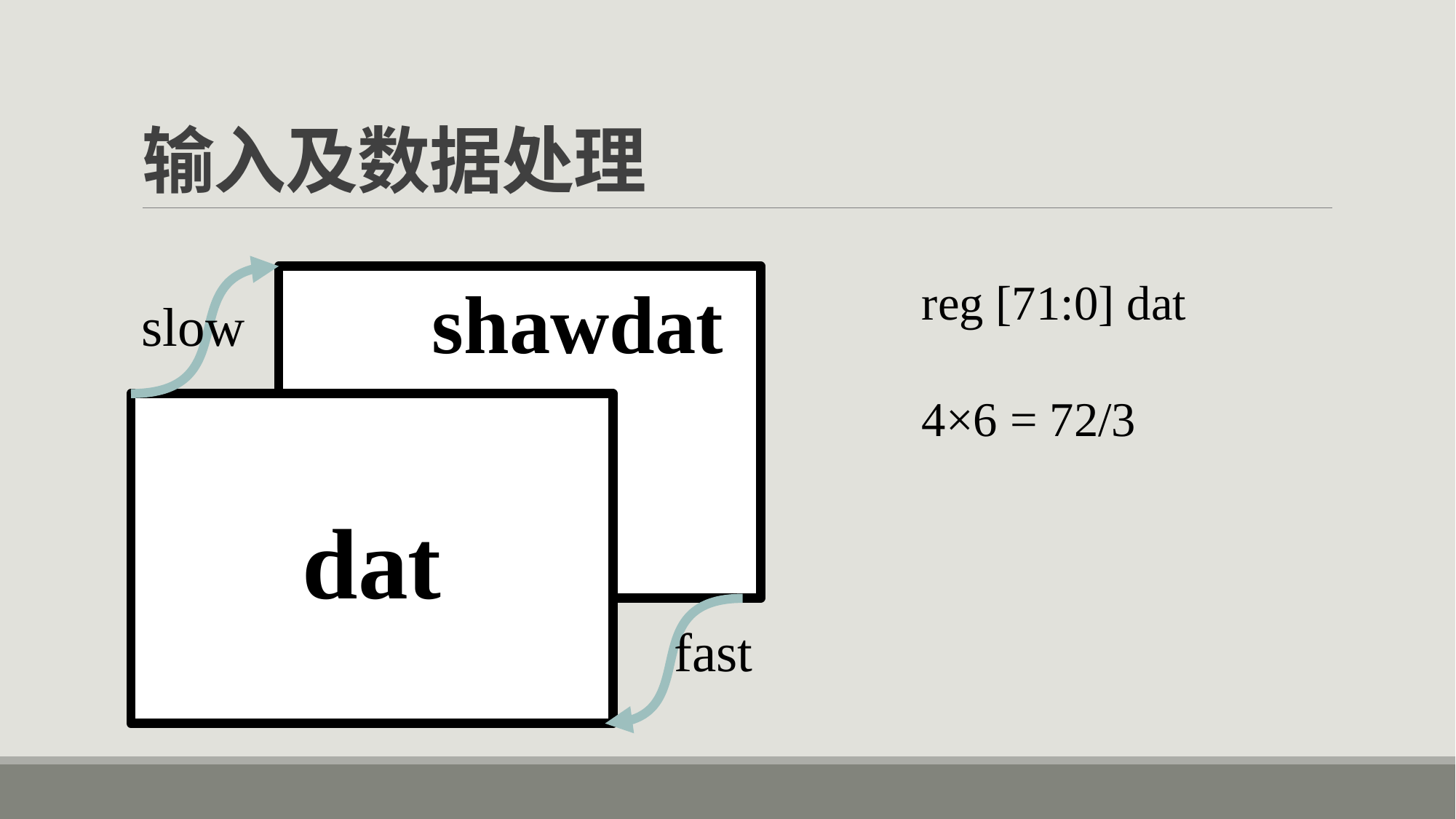

# 输入及数据处理

shawdat
reg [71:0] dat

4×6 = 72/3
slow
dat
fast